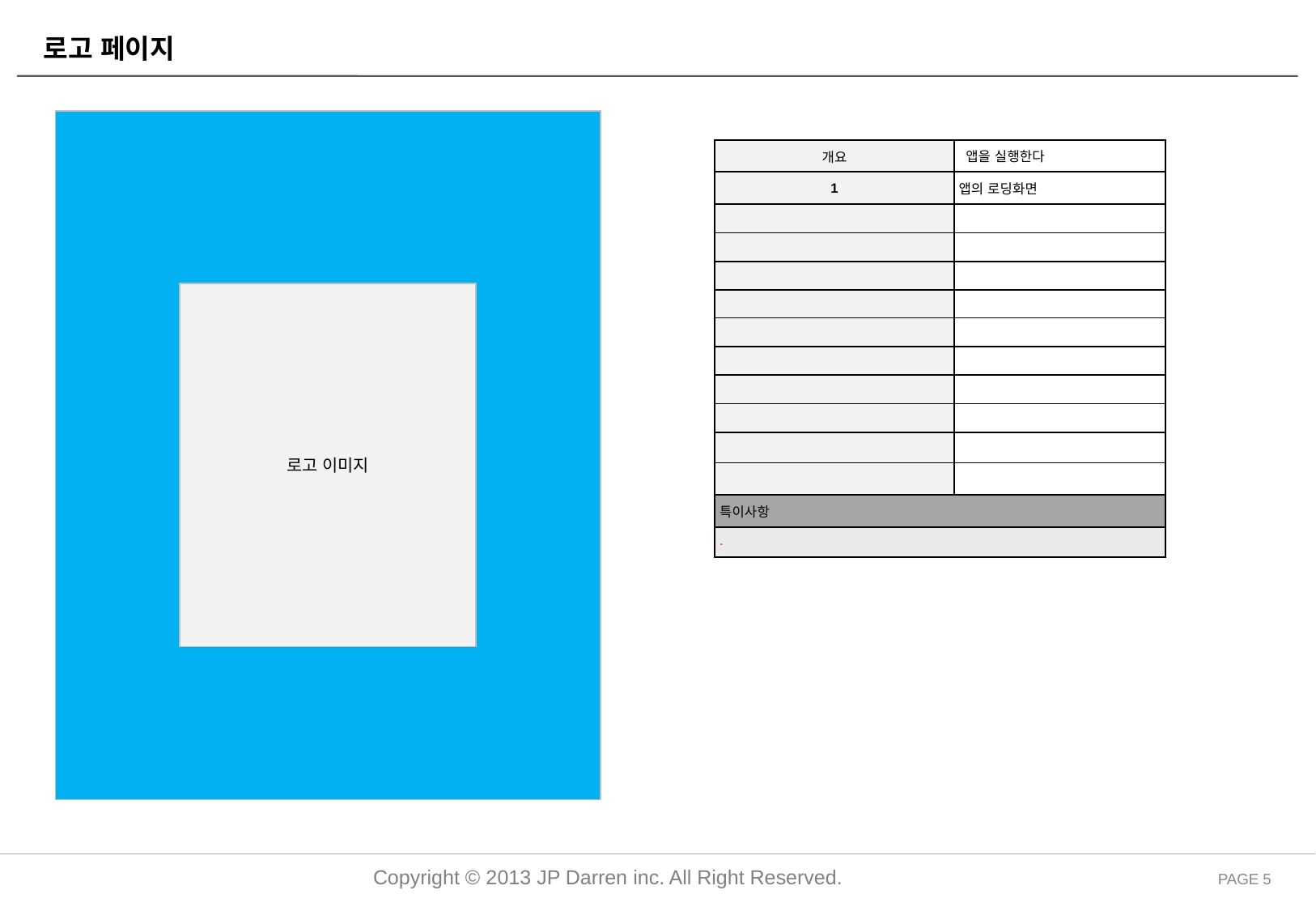

# 로고 페이지

| 개요 | 앱을 실행한다 |
| --- | --- |
| 1 | 앱의 로딩화면 |
|  |  |
|  |  |
|  |  |
|  |  |
|  |  |
|  |  |
|  |  |
|  |  |
|  |  |
|  |  |
| 특이사항 |  |
| . |  |
로고 이미지
PAGE 5